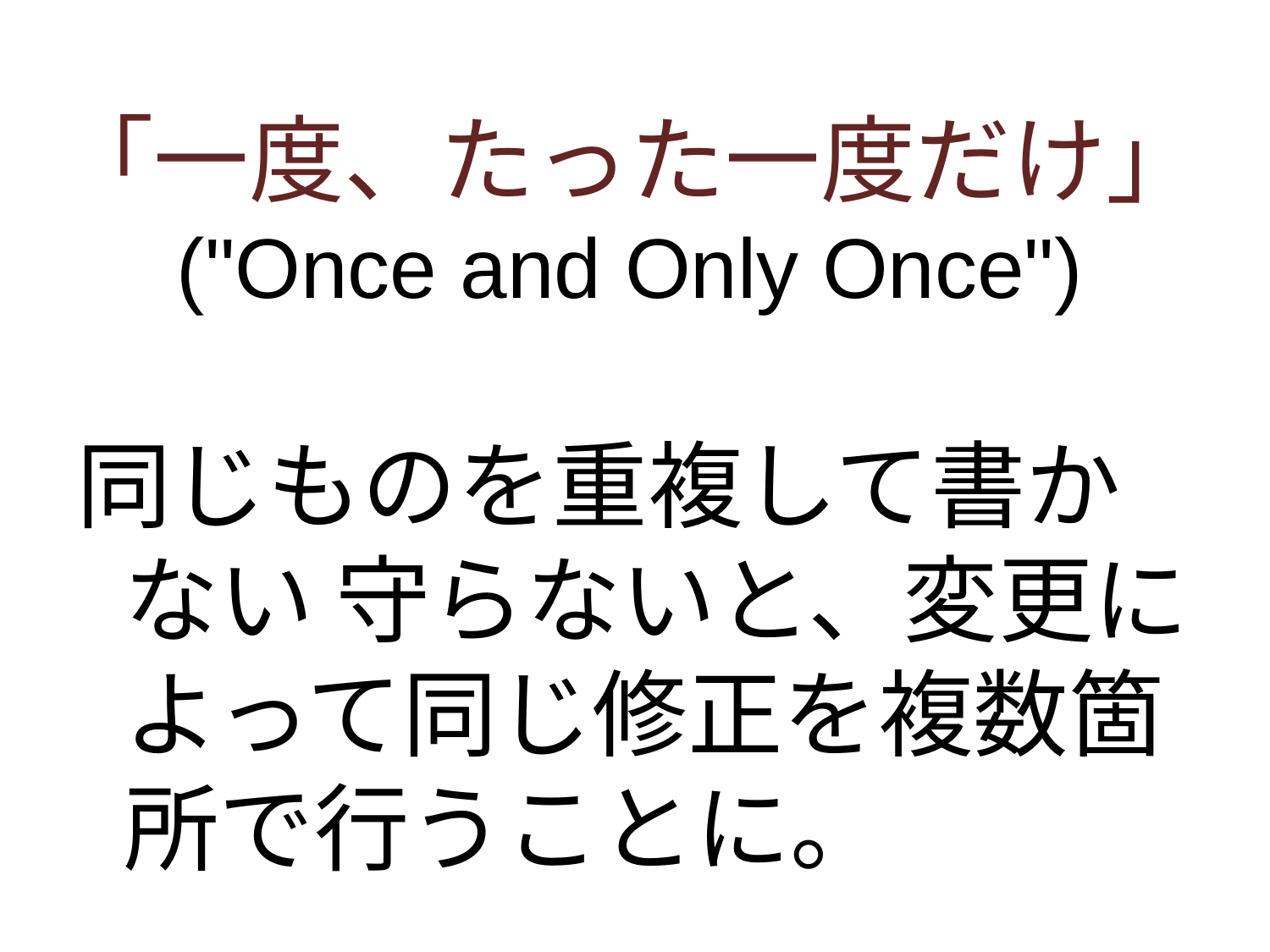

# 「一度、たった一度だけ」 ("Once and Only Once")
同じものを重複して書かない 守らないと、変更によって同じ修正を複数箇所で行うことに。